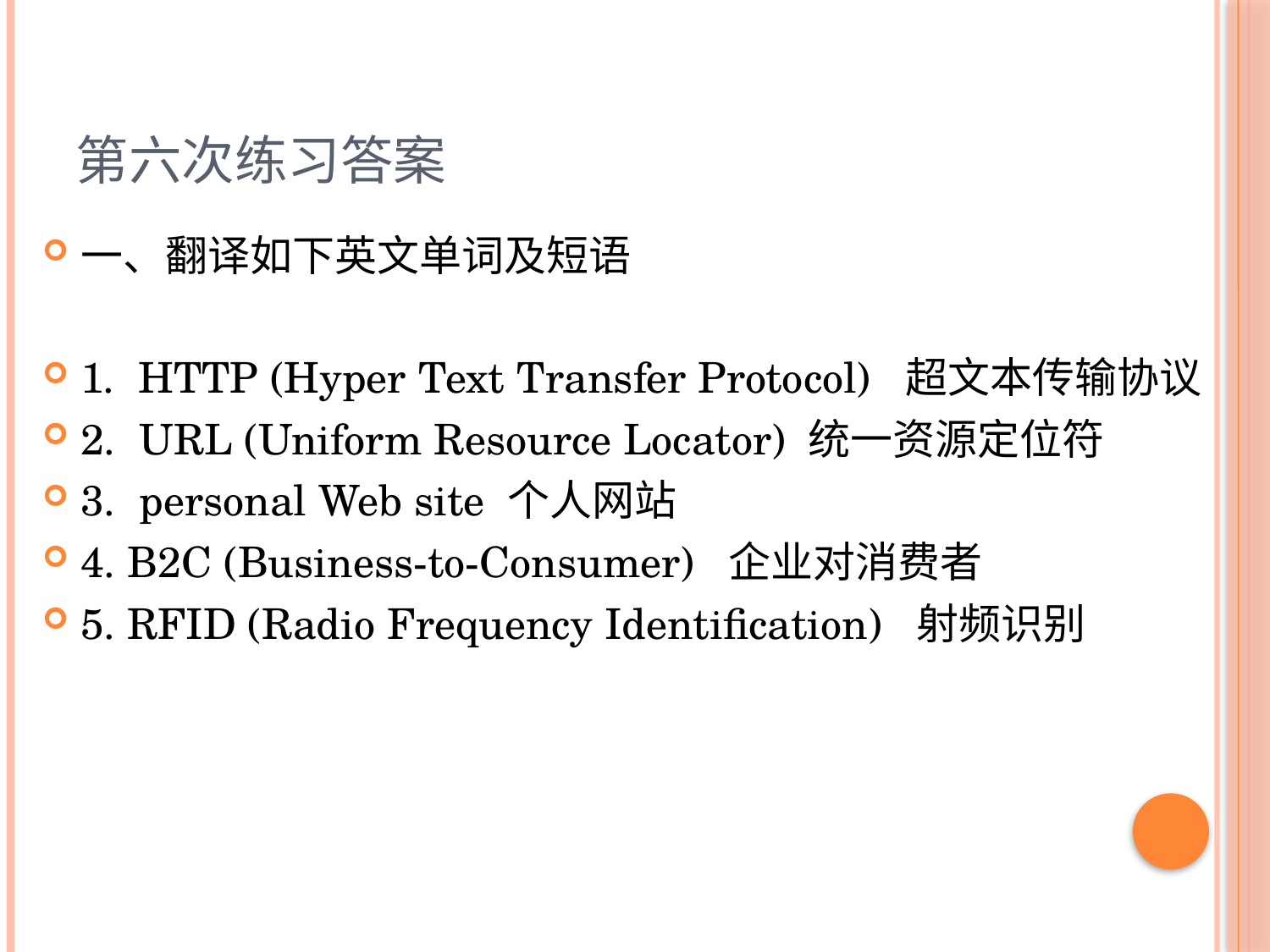

# 第六次练习答案
一、翻译如下英文单词及短语

1.  HTTP (Hyper Text Transfer Protocol)  超文本传输协议
2.  URL (Uniform Resource Locator) 统一资源定位符
3.  personal Web site 个人网站
4. B2C (Business-to-Consumer)  企业对消费者
5. RFID (Radio Frequency Identification)  射频识别